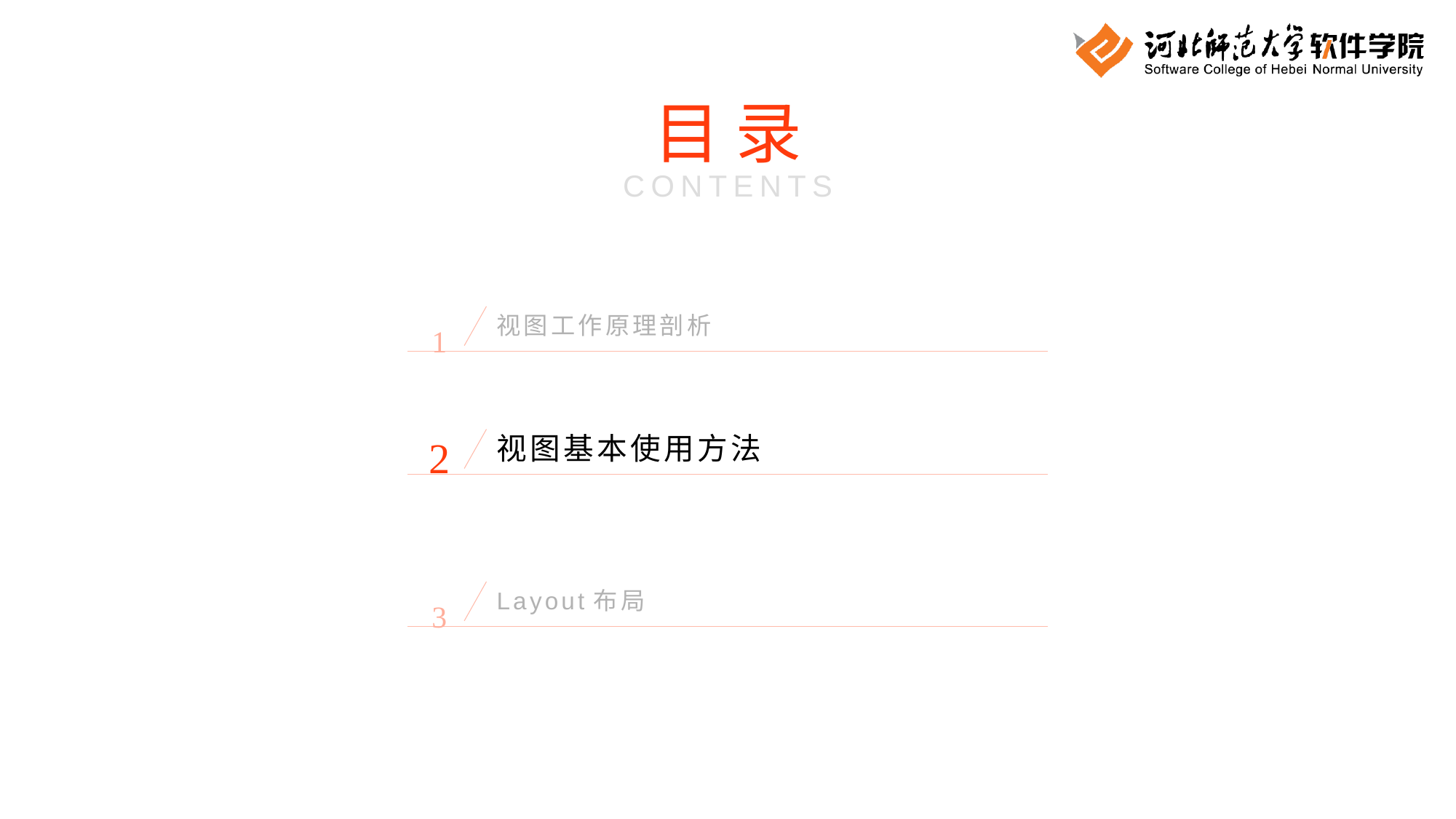

目 录
CONTENTS
1
视图工作原理剖析
2
视图基本使用方法
3
Layout布局